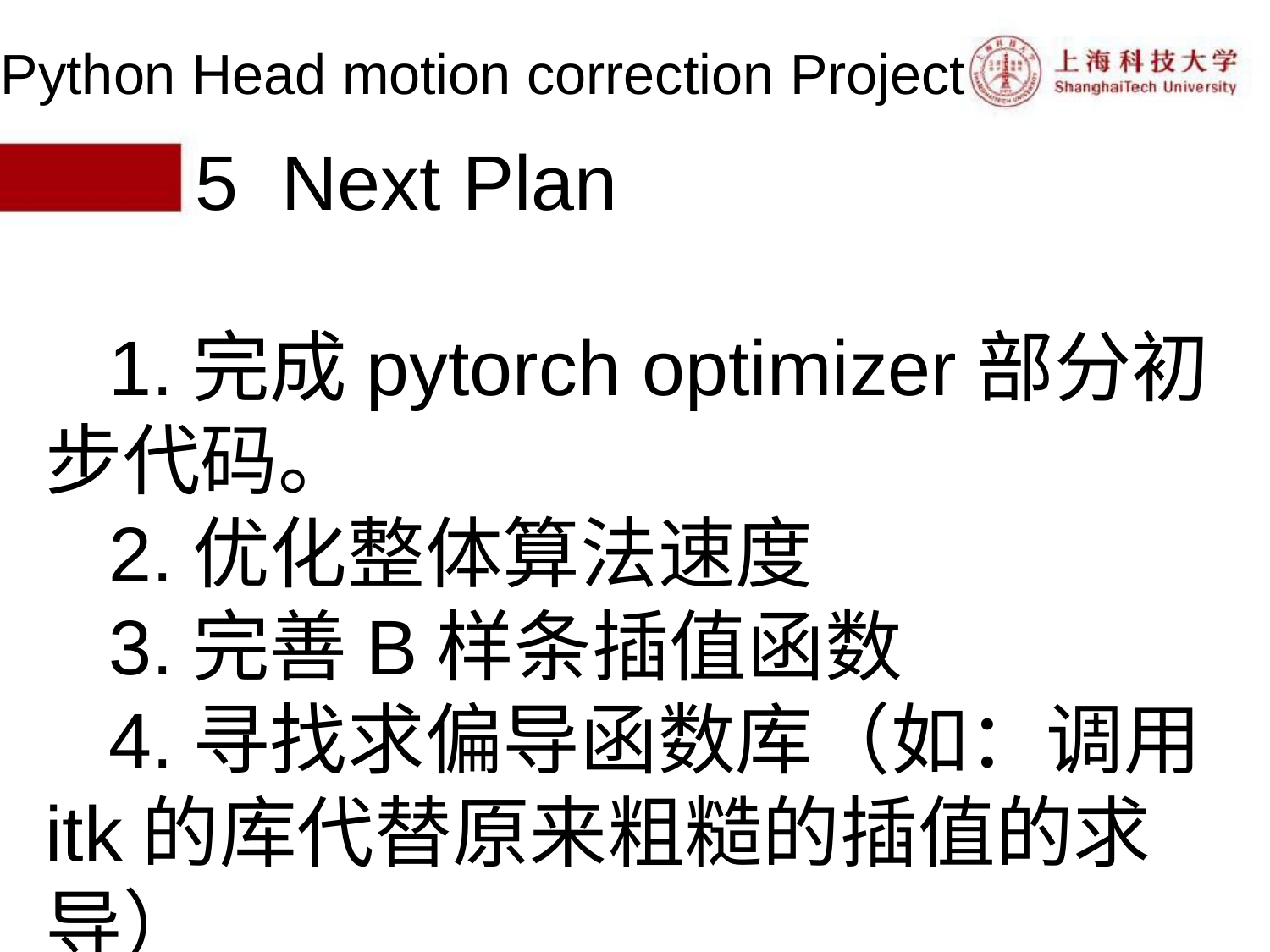

# Python Head motion correction Project
    5  Next Plan

1.完成pytorch optimizer部分初步代码。
2.优化整体算法速度
3.完善B样条插值函数
4.寻找求偏导函数库（如：调用itk的库代替原来粗糙的插值的求导）